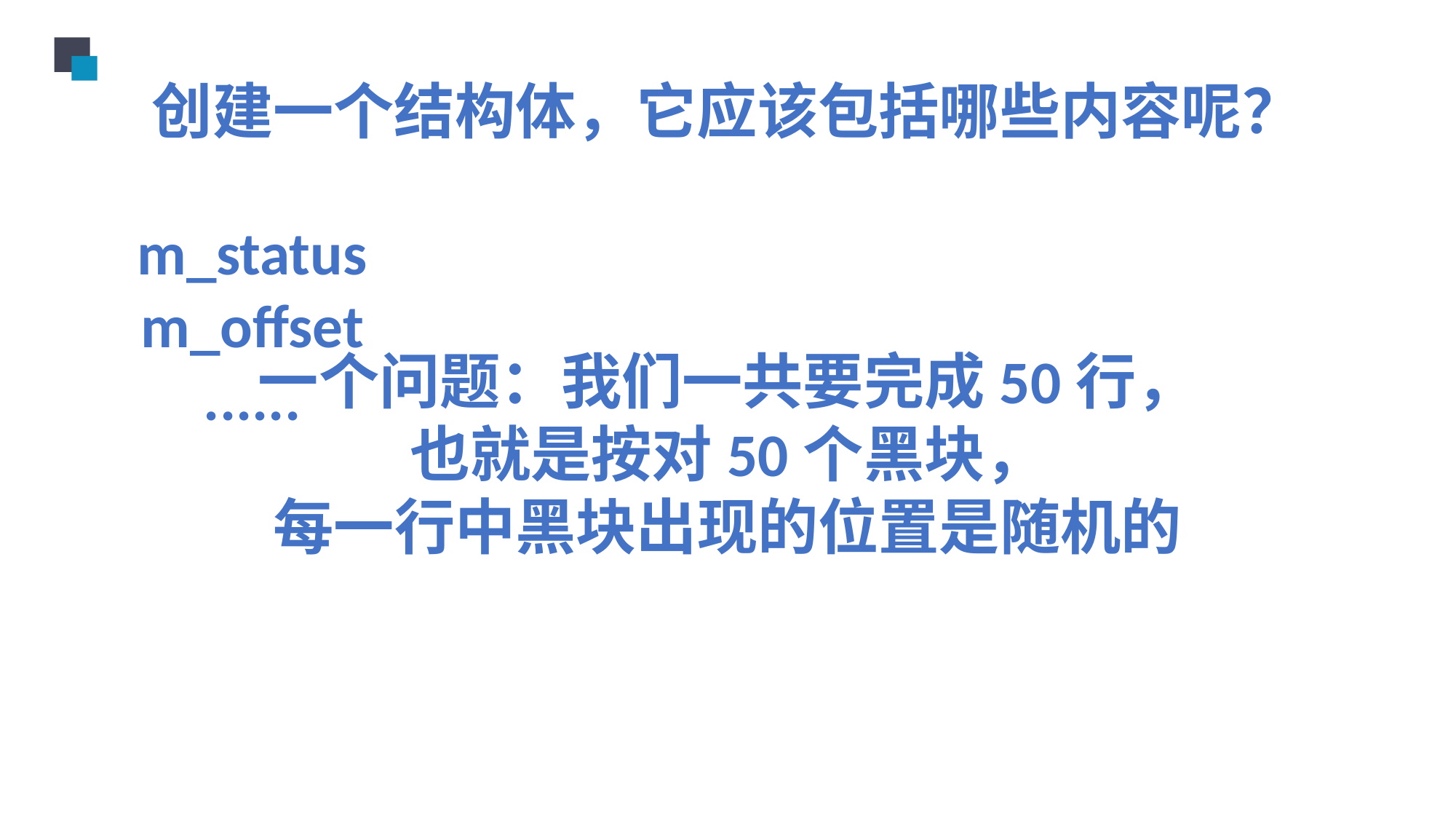

创建一个结构体，它应该包括哪些内容呢？
m_status
m_offset
......
一个问题：我们一共要完成50行，
也就是按对50个黑块，
每一行中黑块出现的位置是随机的